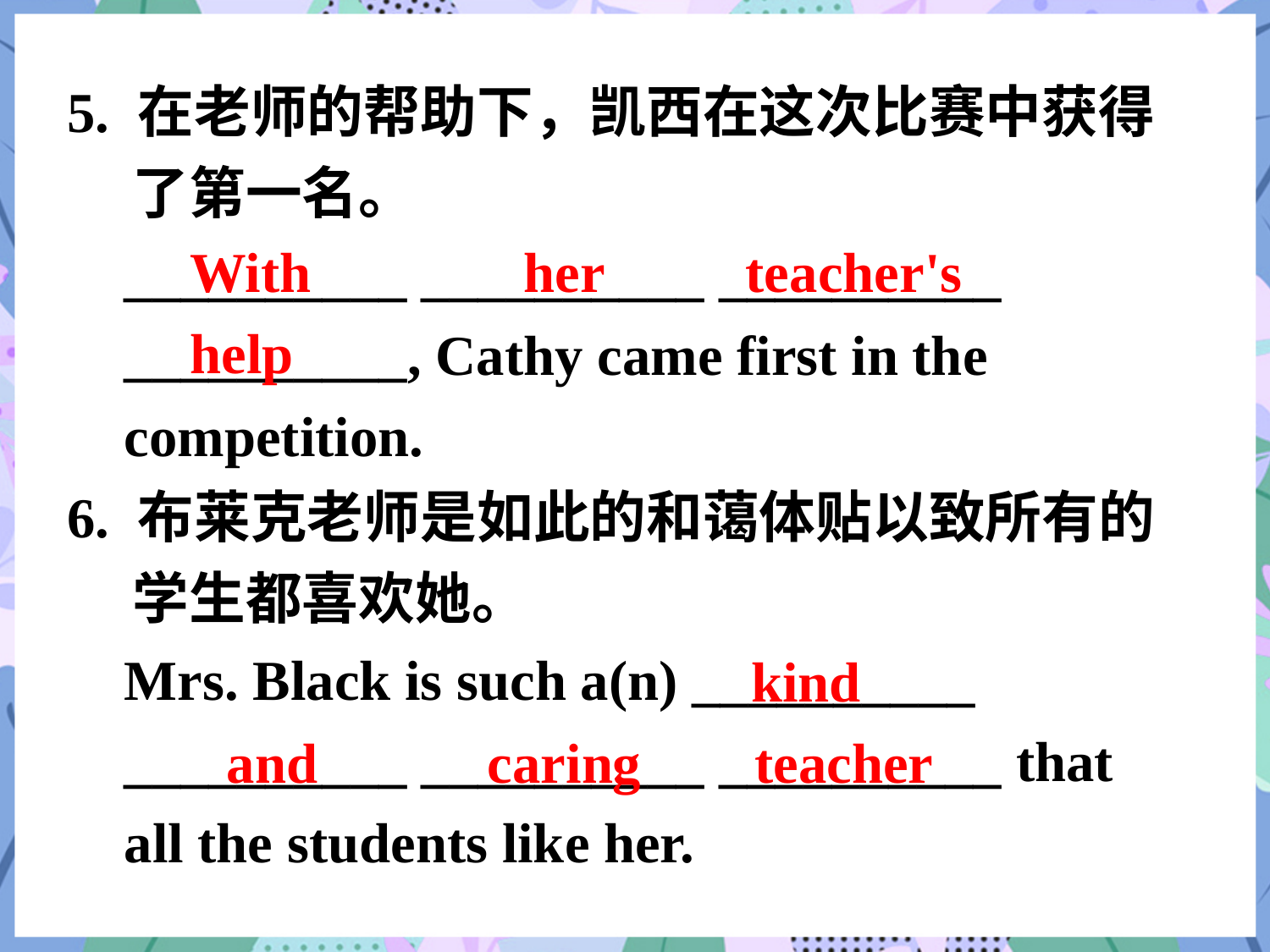

5. 在老师的帮助下，凯西在这次比赛中获得
    了第一名。
    __________ __________ __________
    __________, Cathy came first in the
    competition.
6. 布莱克老师是如此的和蔼体贴以致所有的
    学生都喜欢她。
    Mrs. Black is such a(n) __________
    __________ __________ __________ that
    all the students like her.
With               her          teacher's
help
                                            kind
       and            caring        teacher